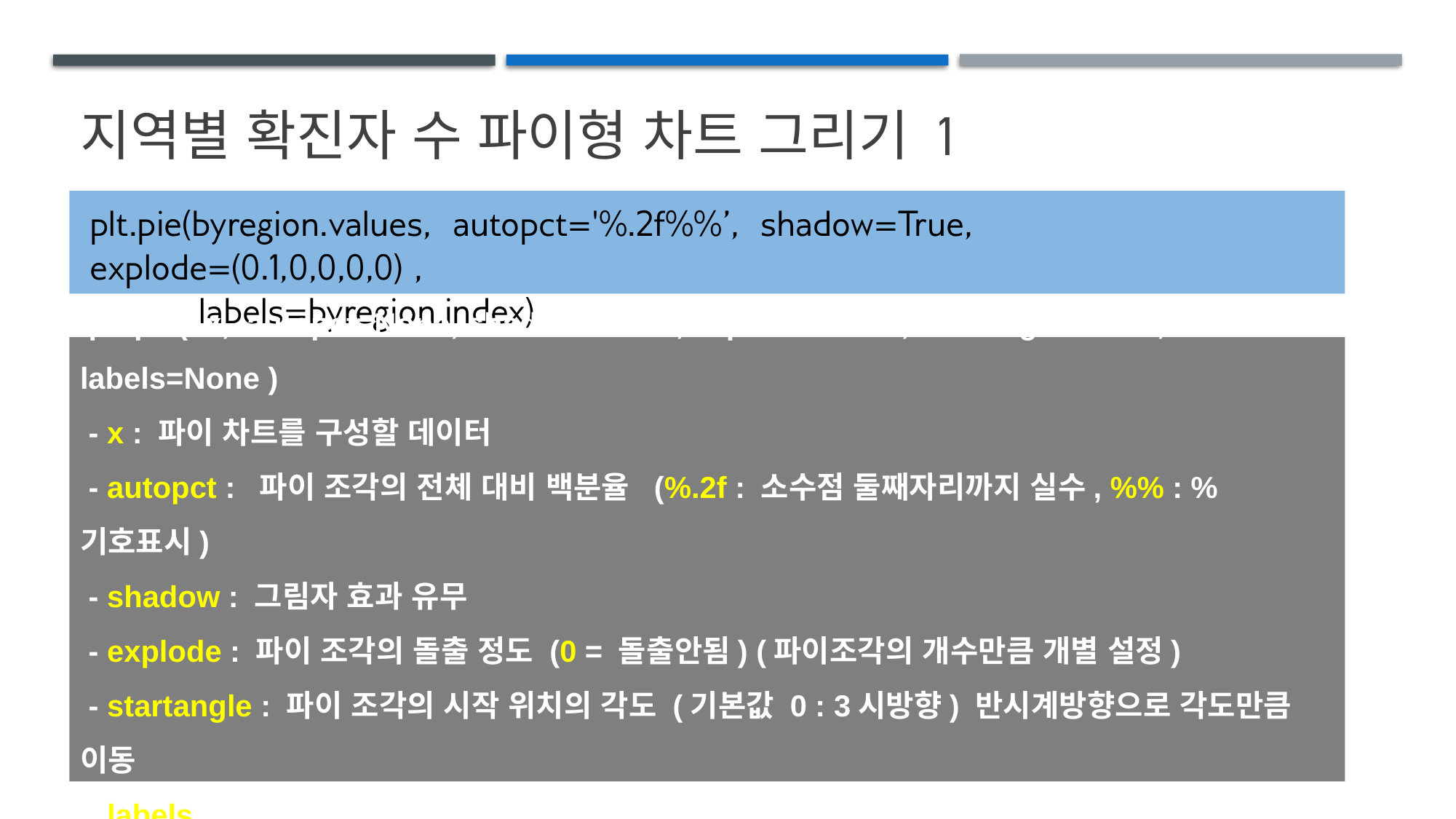

# 지역별 확진자 수 파이형 차트 그리기 1

plt.pie(byregion.values,  autopct='%.2f%%’,  shadow=True,  explode=(0.1,0,0,0,0) ,
          labels=byregion.index)
 plt.pie(  x,  autopct=None, shadow=False, explode=None, startangle=None,  labels=None )
 - x : 파이 차트를 구성할 데이터
 - autopct :  파이 조각의 전체 대비 백분율  (%.2f : 소수점 둘째자리까지 실수, %% : %기호표시)
 - shadow : 그림자 효과 유무
 - explode : 파이 조각의 돌출 정도 (0 = 돌출안됨) (파이조각의 개수만큼 개별 설정)
 - startangle : 파이 조각의 시작 위치의 각도 (기본값 0 : 3시방향) 반시계방향으로 각도만큼 이동
 - labels : 파이 조각의 라벨